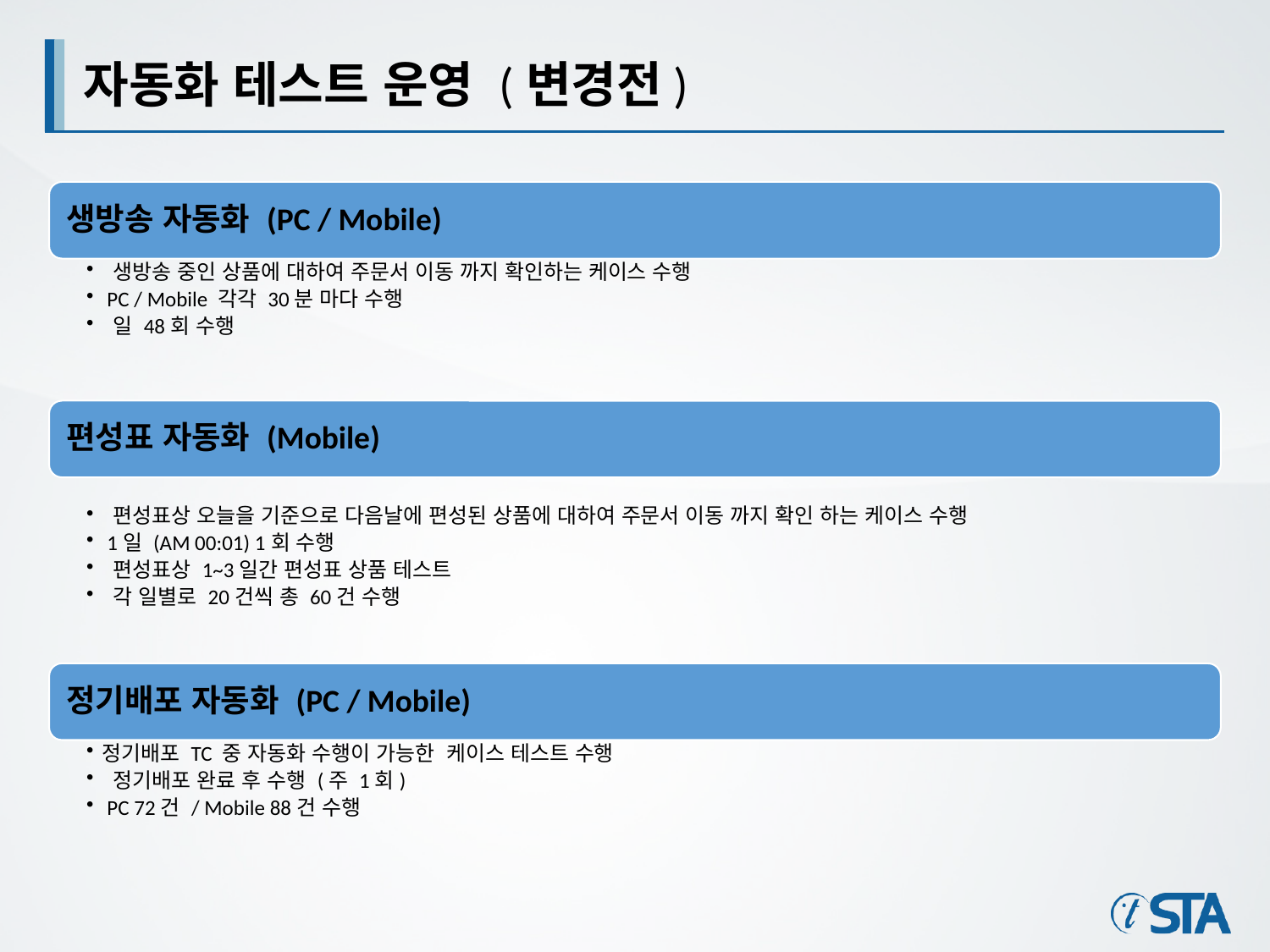

# 자동화 테스트 운영 (변경전)
생방송 자동화 (PC / Mobile)
 생방송 중인 상품에 대하여 주문서 이동 까지 확인하는 케이스 수행
 PC / Mobile 각각 30분 마다 수행
 일 48회 수행
편성표 자동화 (Mobile)
 편성표상 오늘을 기준으로 다음날에 편성된 상품에 대하여 주문서 이동 까지 확인 하는 케이스 수행
 1일 (AM 00:01) 1회 수행
 편성표상 1~3일간 편성표 상품 테스트
 각 일별로 20건씩 총 60건 수행
정기배포 자동화 (PC / Mobile)
정기배포 TC 중 자동화 수행이 가능한  케이스 테스트 수행
 정기배포 완료 후 수행 (주 1회)
 PC 72건 / Mobile 88건 수행